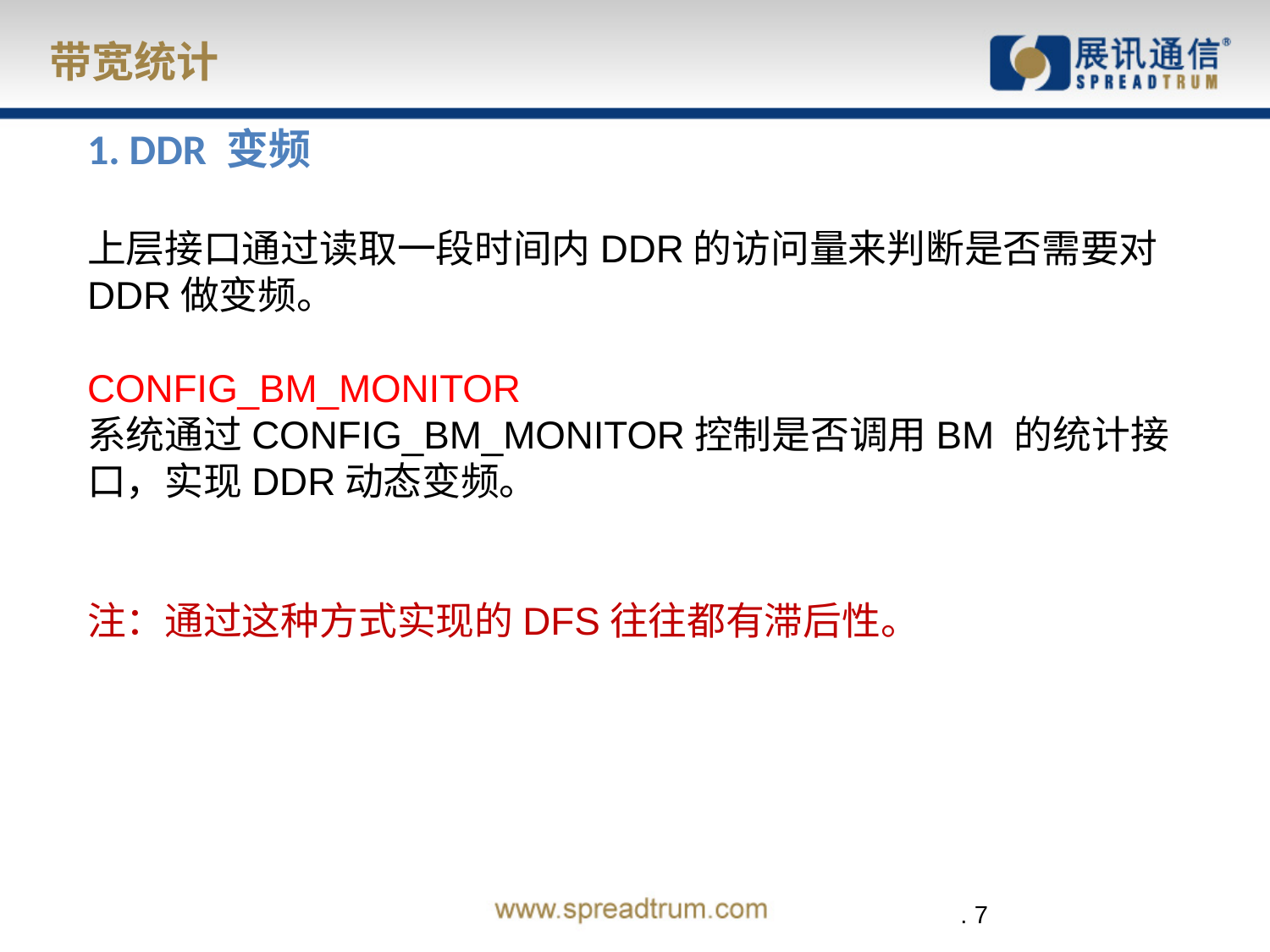

# 带宽统计
1. DDR 变频

上层接口通过读取一段时间内DDR的访问量来判断是否需要对DDR做变频。

CONFIG_BM_MONITOR
系统通过CONFIG_BM_MONITOR控制是否调用BM 的统计接口，实现DDR动态变频。

注：通过这种方式实现的DFS往往都有滞后性。

  . 7